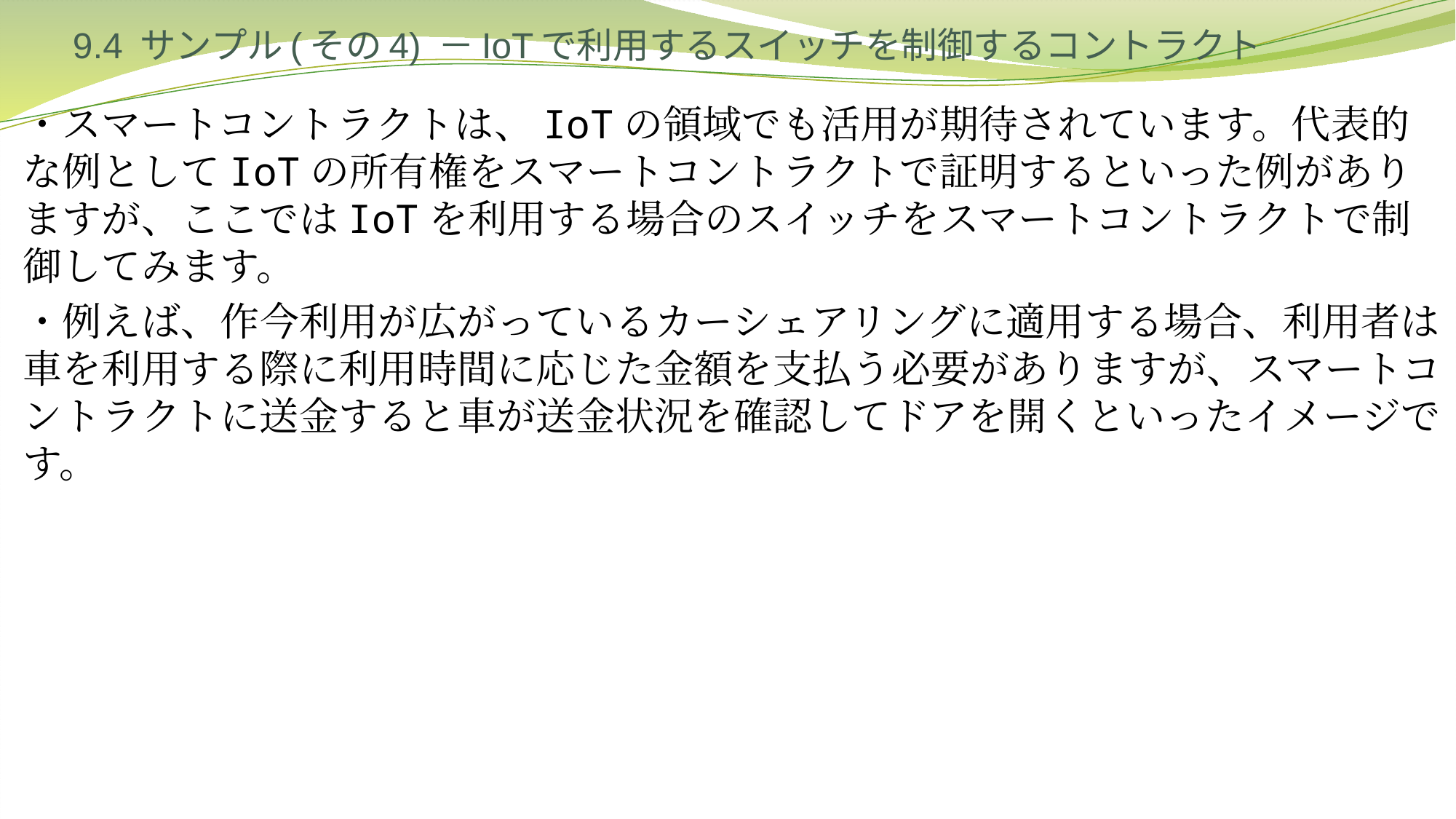

# 9.4 サンプル(その4) －IoTで利用するスイッチを制御するコントラクト

・スマートコントラクトは、IoTの領域でも活用が期待されています。代表的な例としてIoTの所有権をスマートコントラクトで証明するといった例がありますが、ここではIoTを利用する場合のスイッチをスマートコントラクトで制御してみます。
・例えば、作今利用が広がっているカーシェアリングに適用する場合、利用者は車を利用する際に利用時間に応じた金額を支払う必要がありますが、スマートコントラクトに送金すると車が送金状況を確認してドアを開くといったイメージです。